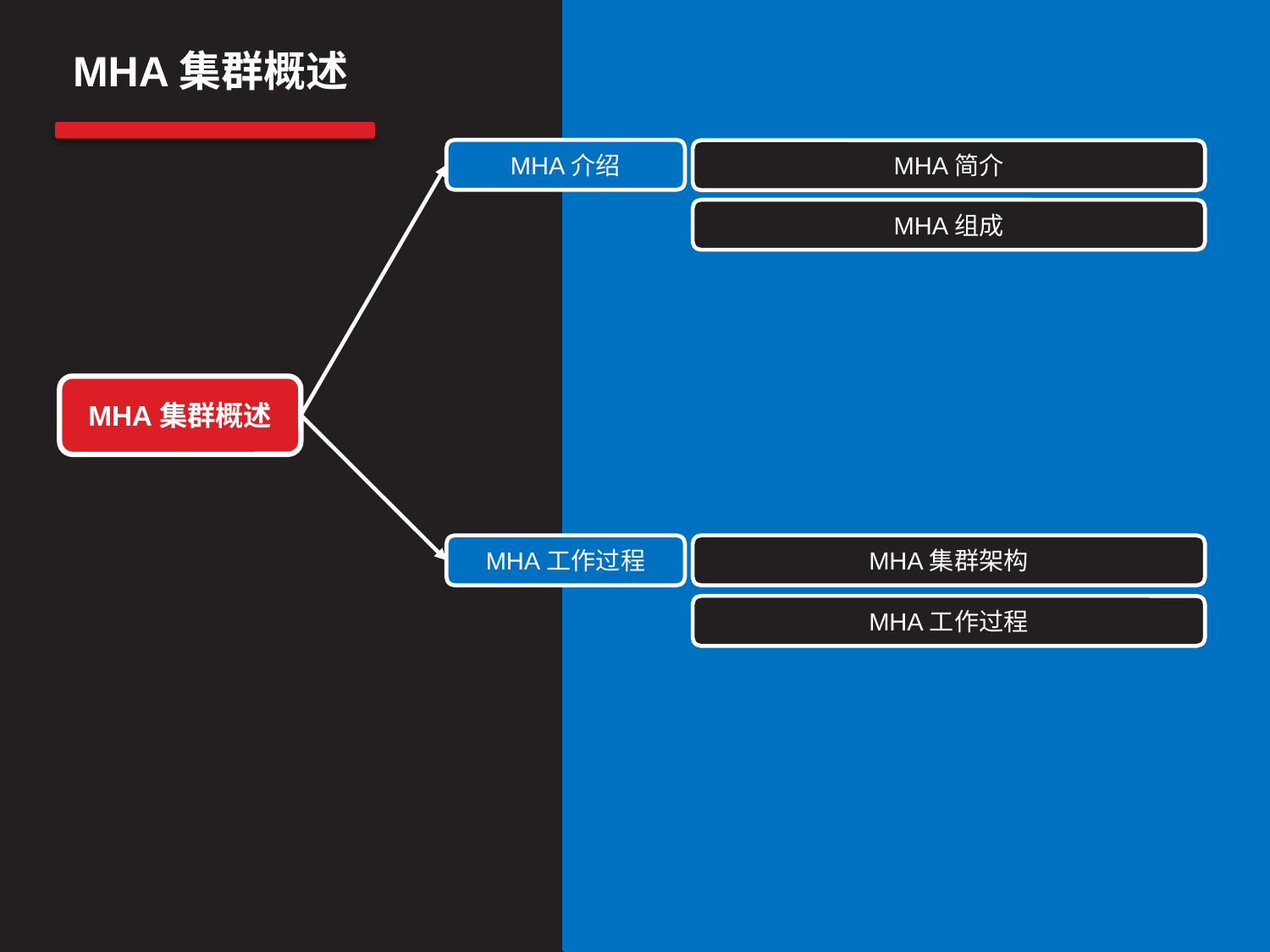

MHA集群概述

MHA介绍
MHA简介
MHA组成
MHA集群概述
MHA工作过程
MHA集群架构
MHA工作过程